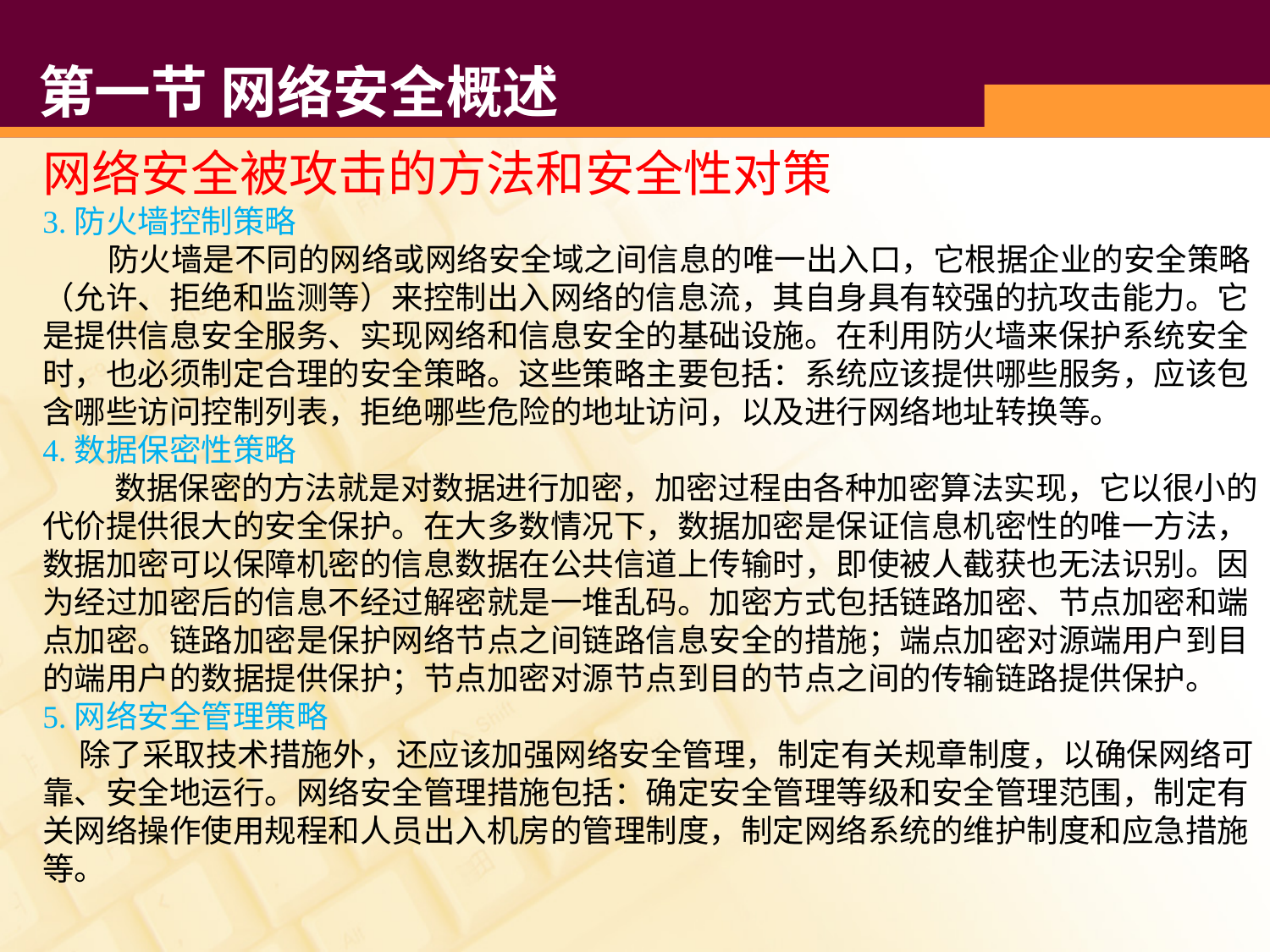

# 第一节 网络安全概述
网络安全被攻击的方法和安全性对策
3.防火墙控制策略
        防火墙是不同的网络或网络安全域之间信息的唯一出入口，它根据企业的安全策略（允许、拒绝和监测等）来控制出入网络的信息流，其自身具有较强的抗攻击能力。它是提供信息安全服务、实现网络和信息安全的基础设施。在利用防火墙来保护系统安全时，也必须制定合理的安全策略。这些策略主要包括：系统应该提供哪些服务，应该包含哪些访问控制列表，拒绝哪些危险的地址访问，以及进行网络地址转换等。
4.数据保密性策略
         数据保密的方法就是对数据进行加密，加密过程由各种加密算法实现，它以很小的代价提供很大的安全保护。在大多数情况下，数据加密是保证信息机密性的唯一方法，数据加密可以保障机密的信息数据在公共信道上传输时，即使被人截获也无法识别。因为经过加密后的信息不经过解密就是一堆乱码。加密方式包括链路加密、节点加密和端点加密。链路加密是保护网络节点之间链路信息安全的措施；端点加密对源端用户到目的端用户的数据提供保护；节点加密对源节点到目的节点之间的传输链路提供保护。
5.网络安全管理策略
    除了采取技术措施外，还应该加强网络安全管理，制定有关规章制度，以确保网络可靠、安全地运行。网络安全管理措施包括：确定安全管理等级和安全管理范围，制定有关网络操作使用规程和人员出入机房的管理制度，制定网络系统的维护制度和应急措施等。